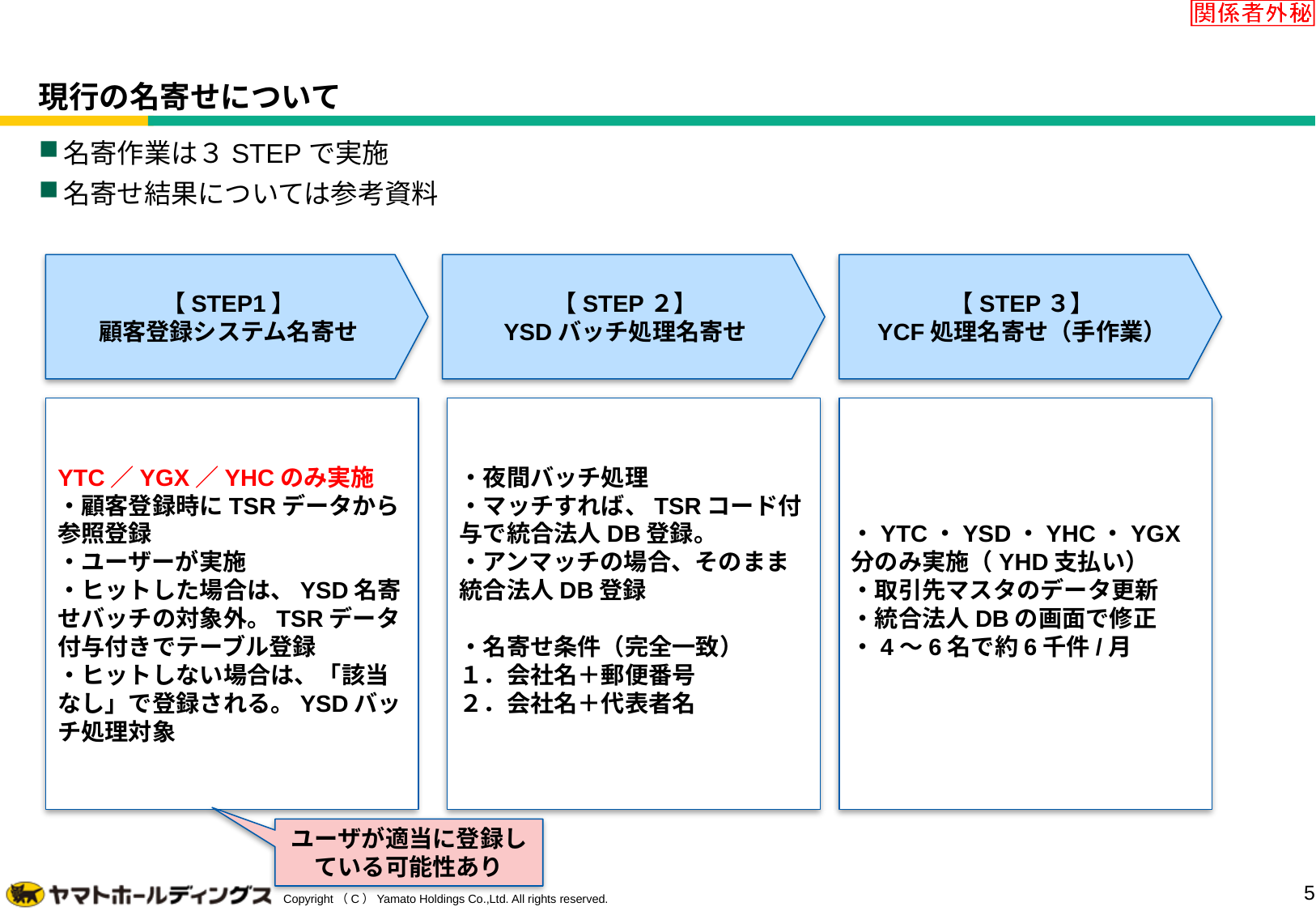

#
現行の名寄せについて
名寄作業は３STEPで実施
名寄せ結果については参考資料
【STEP1】
顧客登録システム名寄せ
【STEP２】
YSDバッチ処理名寄せ
【STEP３】
YCF処理名寄せ（手作業）
YTC／YGX／YHCのみ実施
・顧客登録時にTSRデータから参照登録
・ユーザーが実施
・ヒットした場合は、YSD名寄せバッチの対象外。TSRデータ付与付きでテーブル登録
・ヒットしない場合は、「該当なし」で登録される。YSDバッチ処理対象
・夜間バッチ処理
・マッチすれば、TSRコード付与で統合法人DB登録。
・アンマッチの場合、そのまま統合法人DB登録

・名寄せ条件（完全一致）
１．会社名＋郵便番号
２．会社名＋代表者名

・YTC・YSD・YHC・YGX分のみ実施（YHD支払い）
・取引先マスタのデータ更新
・統合法人DBの画面で修正
・4～6名で約6千件/月

ユーザが適当に登録している可能性あり